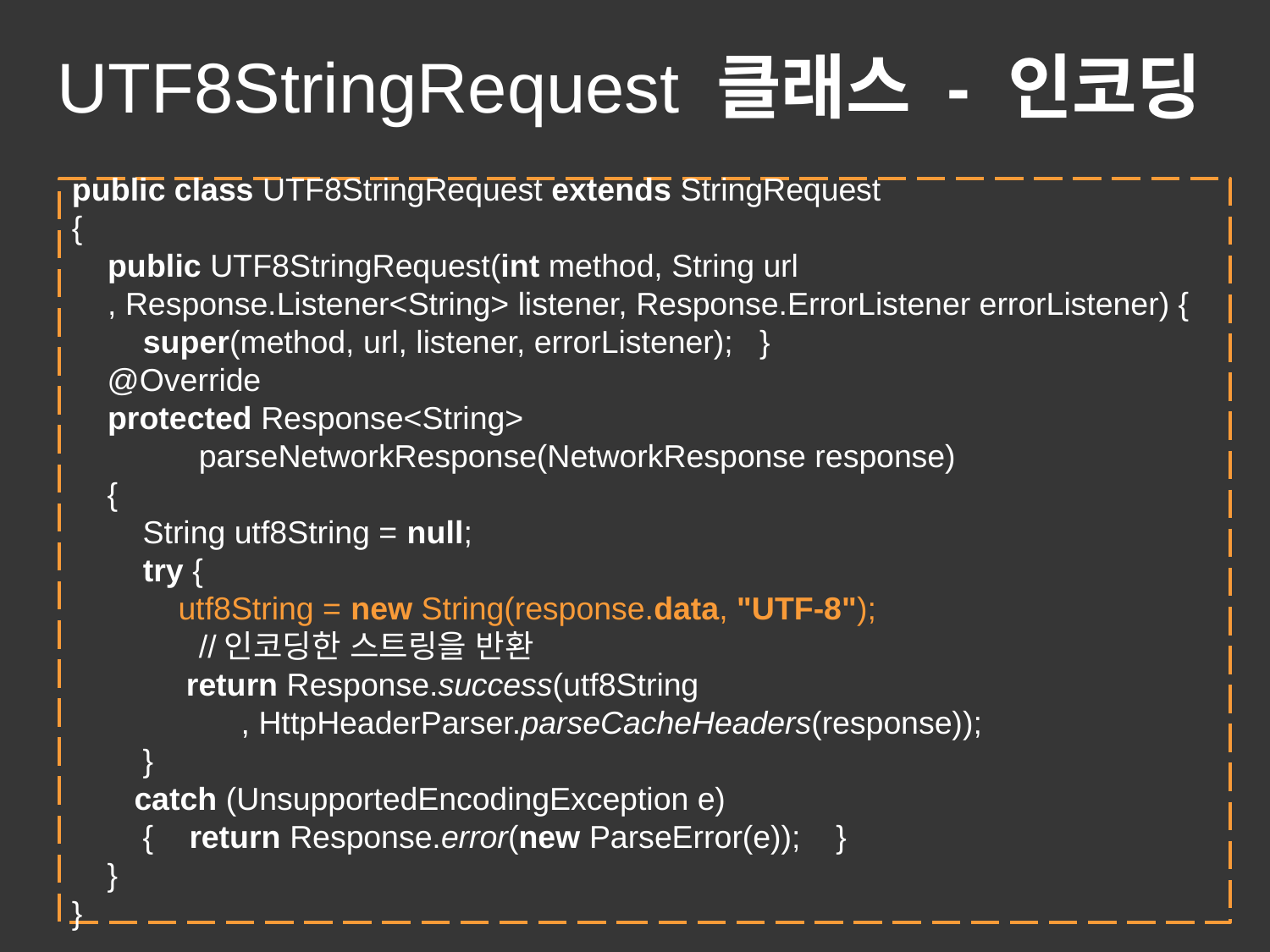

UTF8StringRequest 클래스 - 인코딩
public class UTF8StringRequest extends StringRequest
{
    public UTF8StringRequest(int method, String url
    , Response.Listener<String> listener, Response.ErrorListener errorListener) {
        super(method, url, listener, errorListener);   }
    @Override
    protected Response<String>
	parseNetworkResponse(NetworkResponse response)
    {
        String utf8String = null;
        try {
            utf8String = new String(response.data, "UTF-8");
	//인코딩한 스트링을 반환
            return Response.success(utf8String
                   , HttpHeaderParser.parseCacheHeaders(response));
        }
       catch (UnsupportedEncodingException e)
        {    return Response.error(new ParseError(e));    }
    }
}